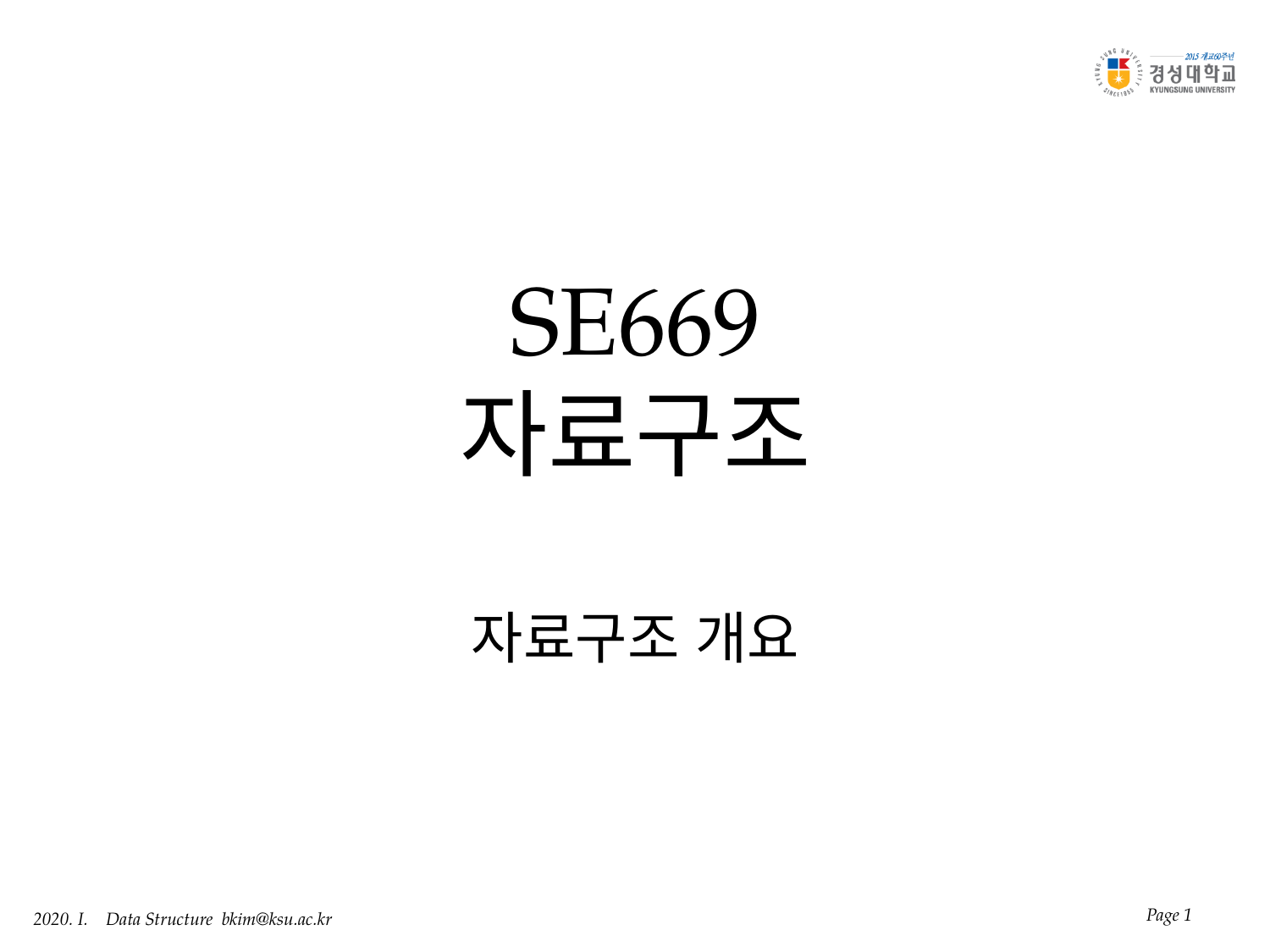

# SE669 자료구조 자료구조 개요
Page 1